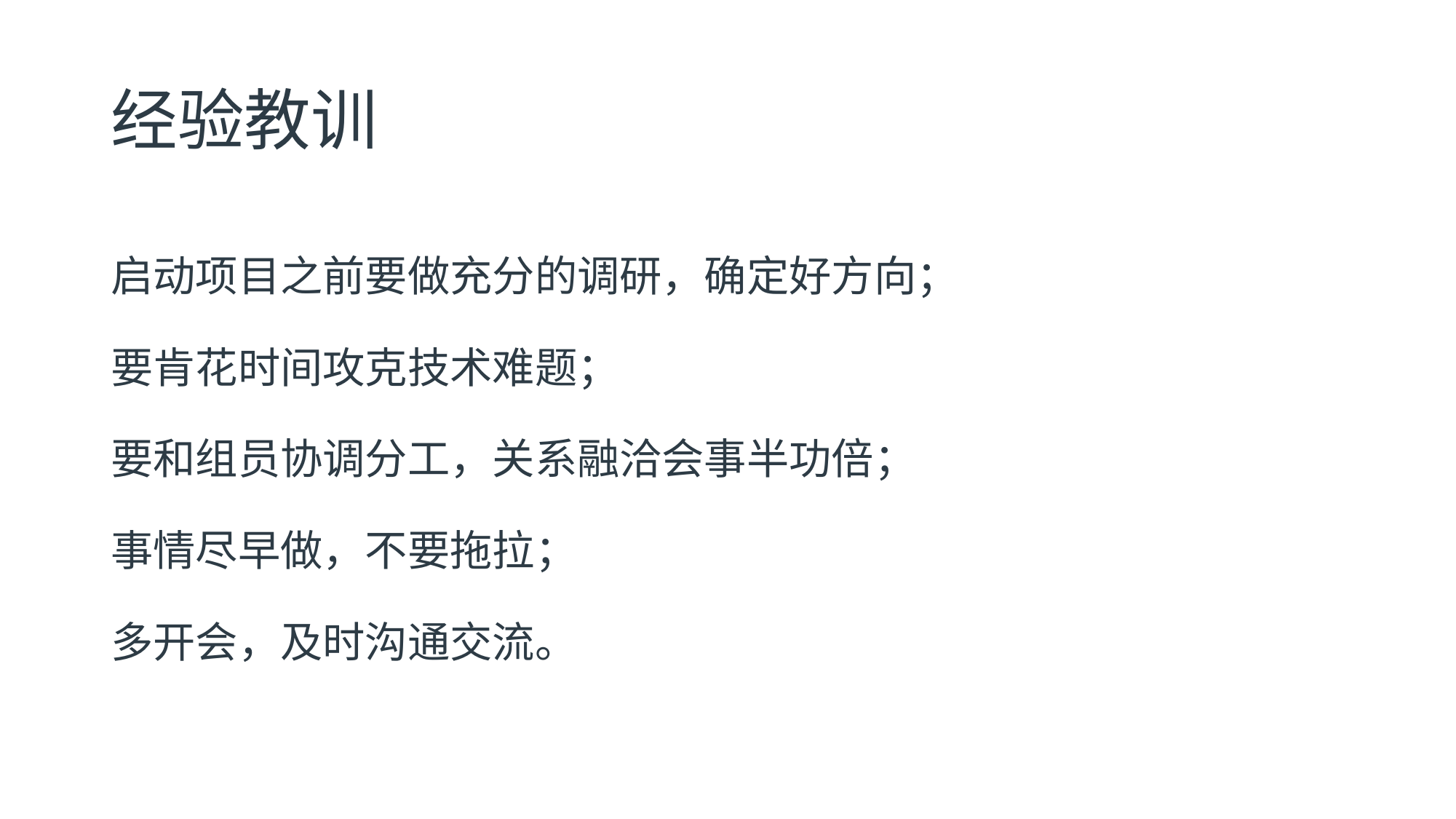

# 经验教训
启动项目之前要做充分的调研，确定好方向；
要肯花时间攻克技术难题；
要和组员协调分工，关系融洽会事半功倍；
事情尽早做，不要拖拉；
多开会，及时沟通交流。